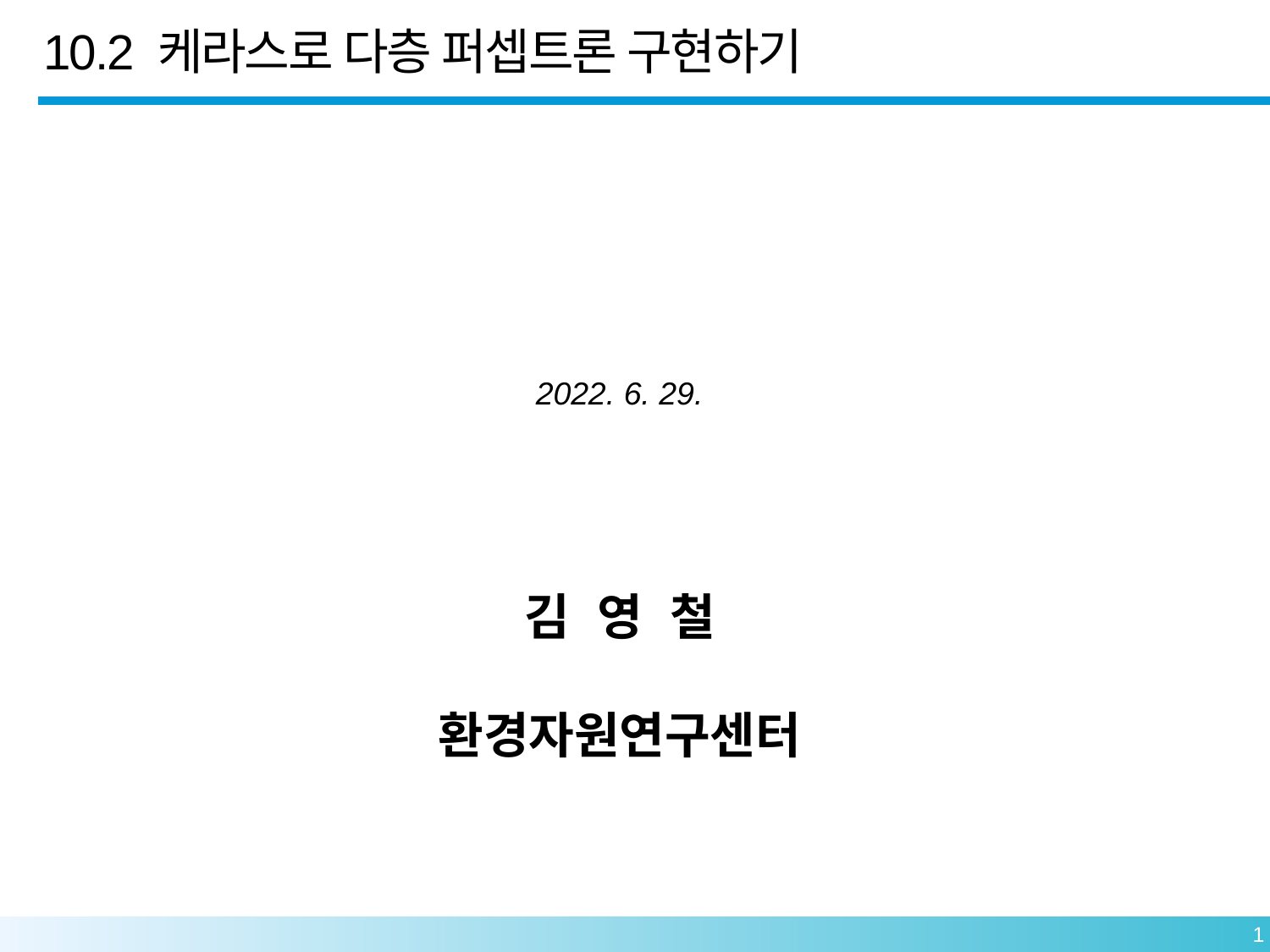

10.2 케라스로 다층 퍼셉트론 구현하기
2022. 6. 29.
김  영  철

환경자원연구센터
1